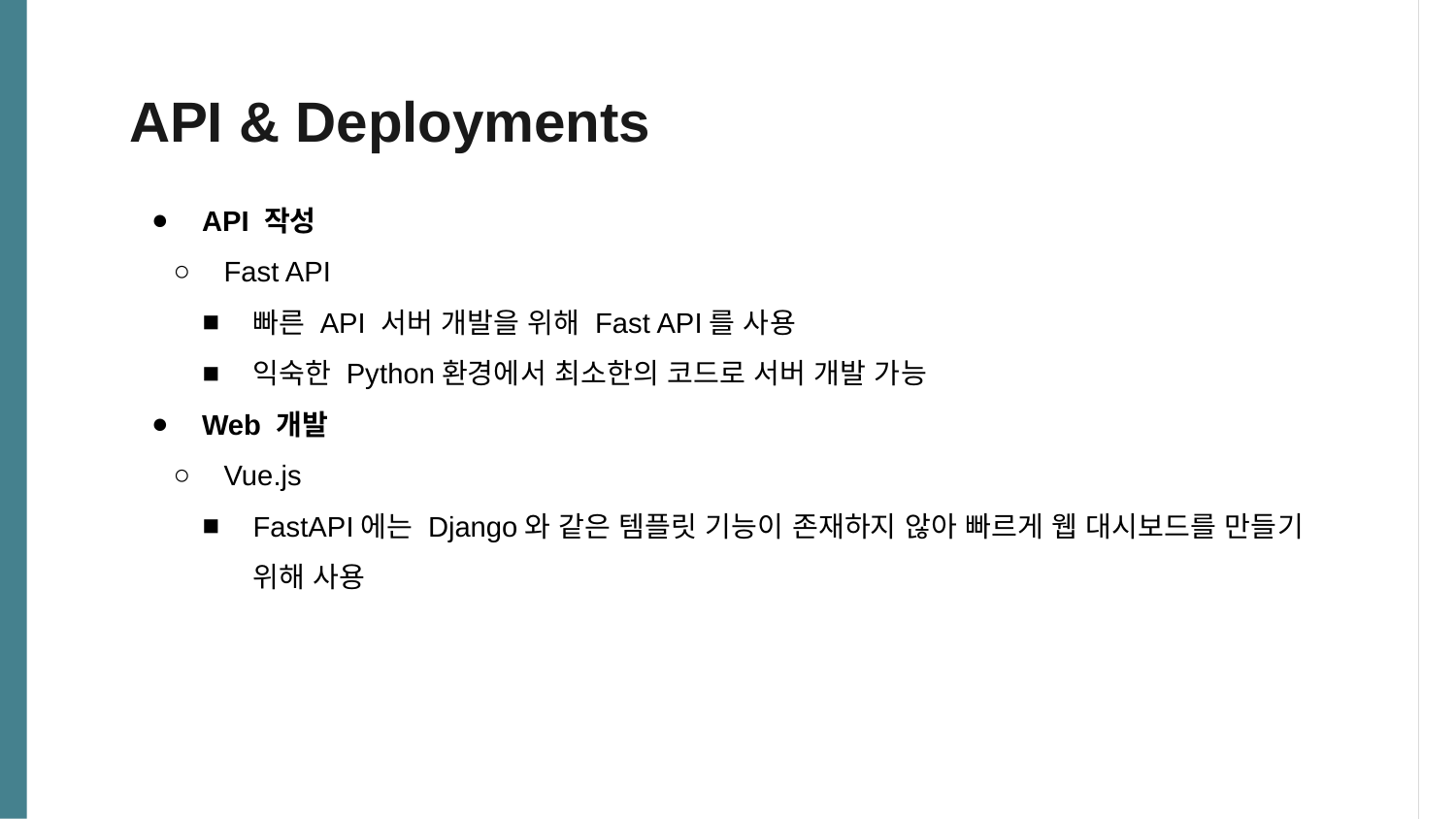

# API & Deployments
API 작성
Fast API
빠른 API 서버 개발을 위해 Fast API를 사용
익숙한 Python환경에서 최소한의 코드로 서버 개발 가능
Web 개발
Vue.js
FastAPI에는 Django와 같은 템플릿 기능이 존재하지 않아 빠르게 웹 대시보드를 만들기 위해 사용